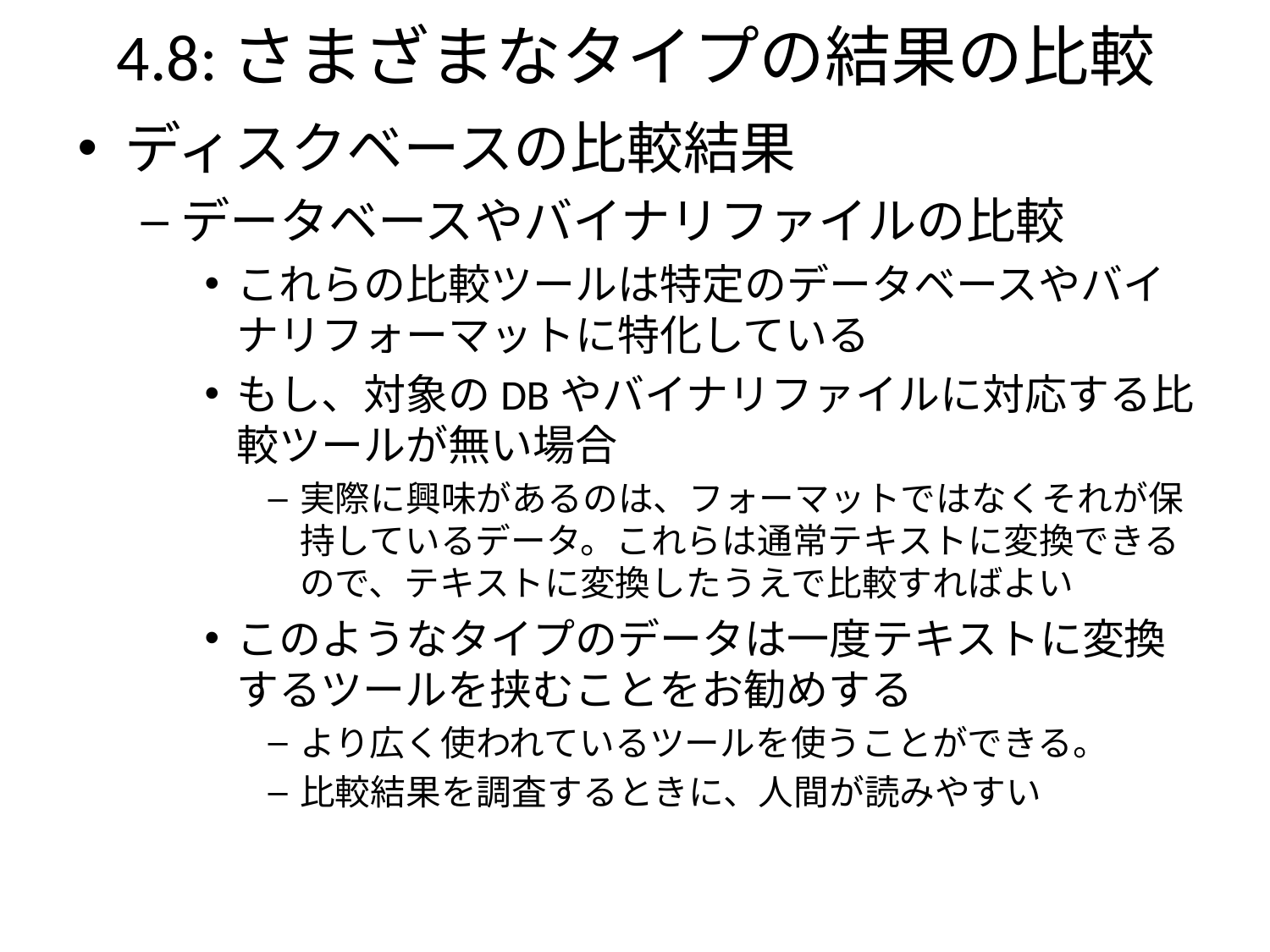

4.8:さまざまなタイプの結果の比較
ディスクベースの比較結果
データベースやバイナリファイルの比較
これらの比較ツールは特定のデータベースやバイナリフォーマットに特化している
もし、対象のDBやバイナリファイルに対応する比較ツールが無い場合
実際に興味があるのは、フォーマットではなくそれが保持しているデータ。これらは通常テキストに変換できるので、テキストに変換したうえで比較すればよい
このようなタイプのデータは一度テキストに変換するツールを挟むことをお勧めする
より広く使われているツールを使うことができる。
比較結果を調査するときに、人間が読みやすい